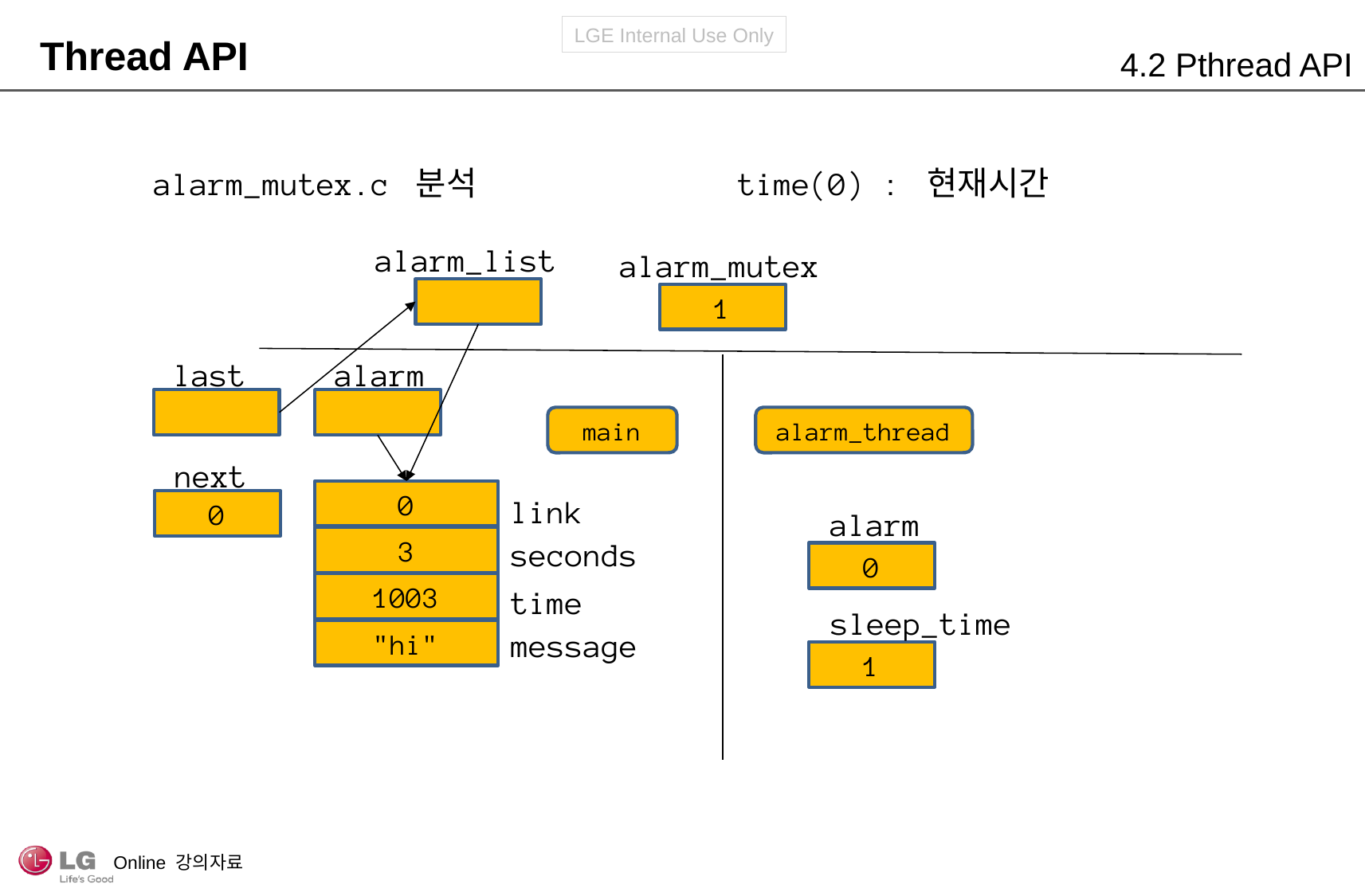

Thread API
4.2 Pthread API

time(0) : 현재시간
alarm_mutex.c 분석
alarm_list
alarm_mutex

1
last
alarm

main
alarm_thread
next
0
link
0
alarm
3
seconds
0
1003
time
sleep_time
message
"hi"
1